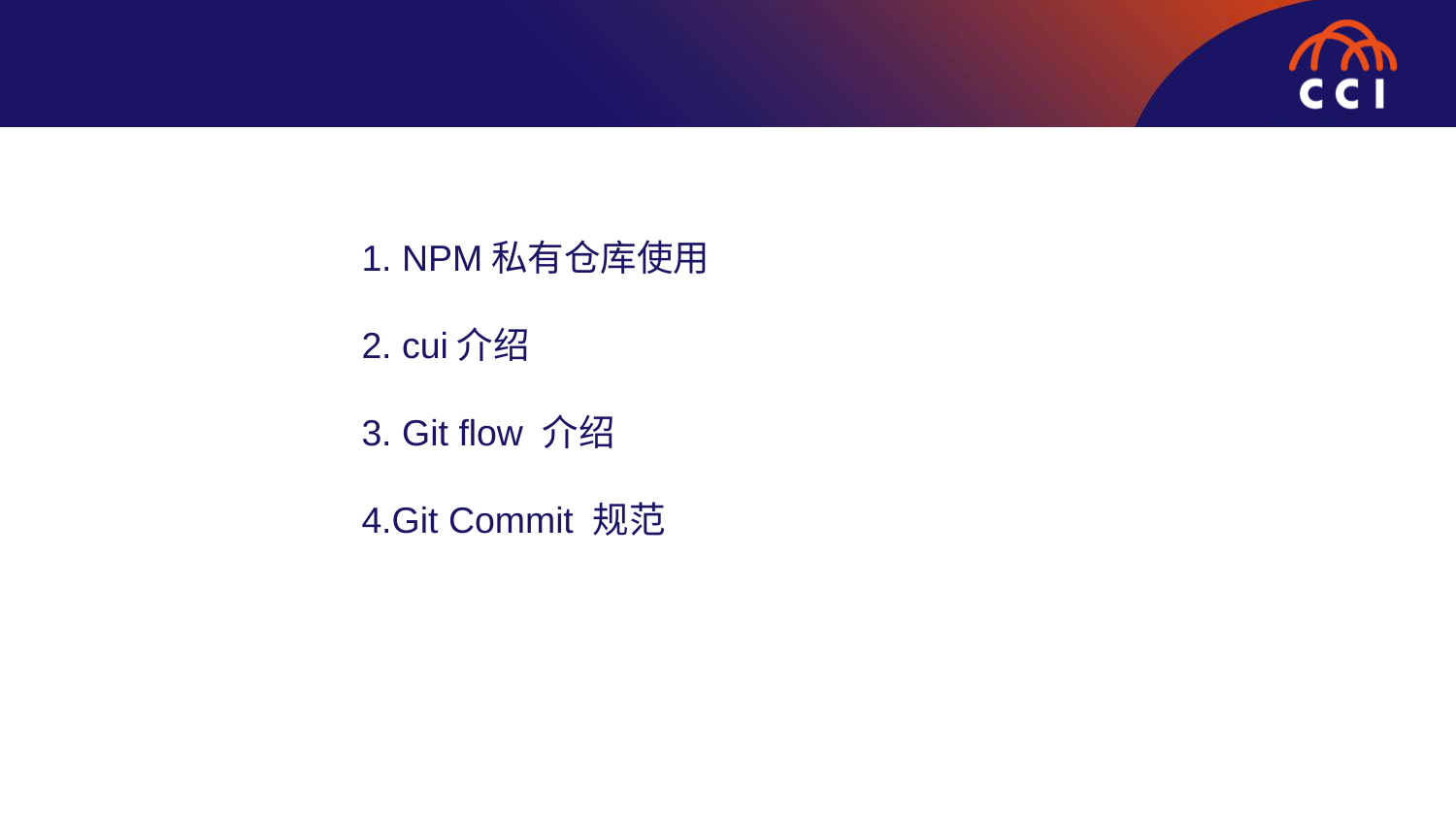

1. NPM私有仓库使用
2. cui介绍
3. Git flow 介绍
4.Git Commit 规范